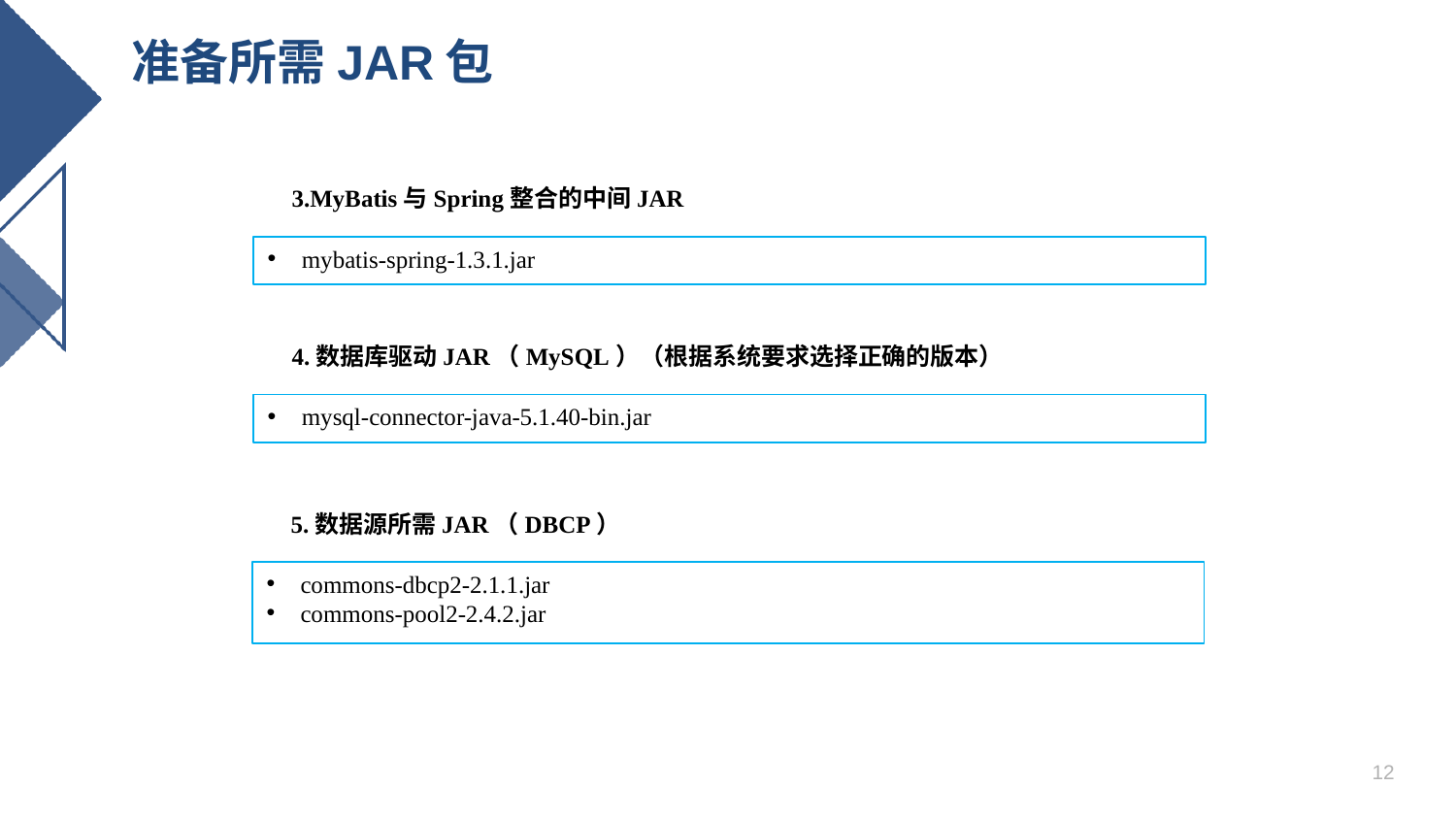

# 准备所需JAR包
    3.MyBatis与Spring整合的中间JAR
mybatis-spring-1.3.1.jar
    4.数据库驱动JAR（MySQL）（根据系统要求选择正确的版本）
mysql-connector-java-5.1.40-bin.jar
    5.数据源所需JAR（DBCP）
commons-dbcp2-2.1.1.jar
commons-pool2-2.4.2.jar
12